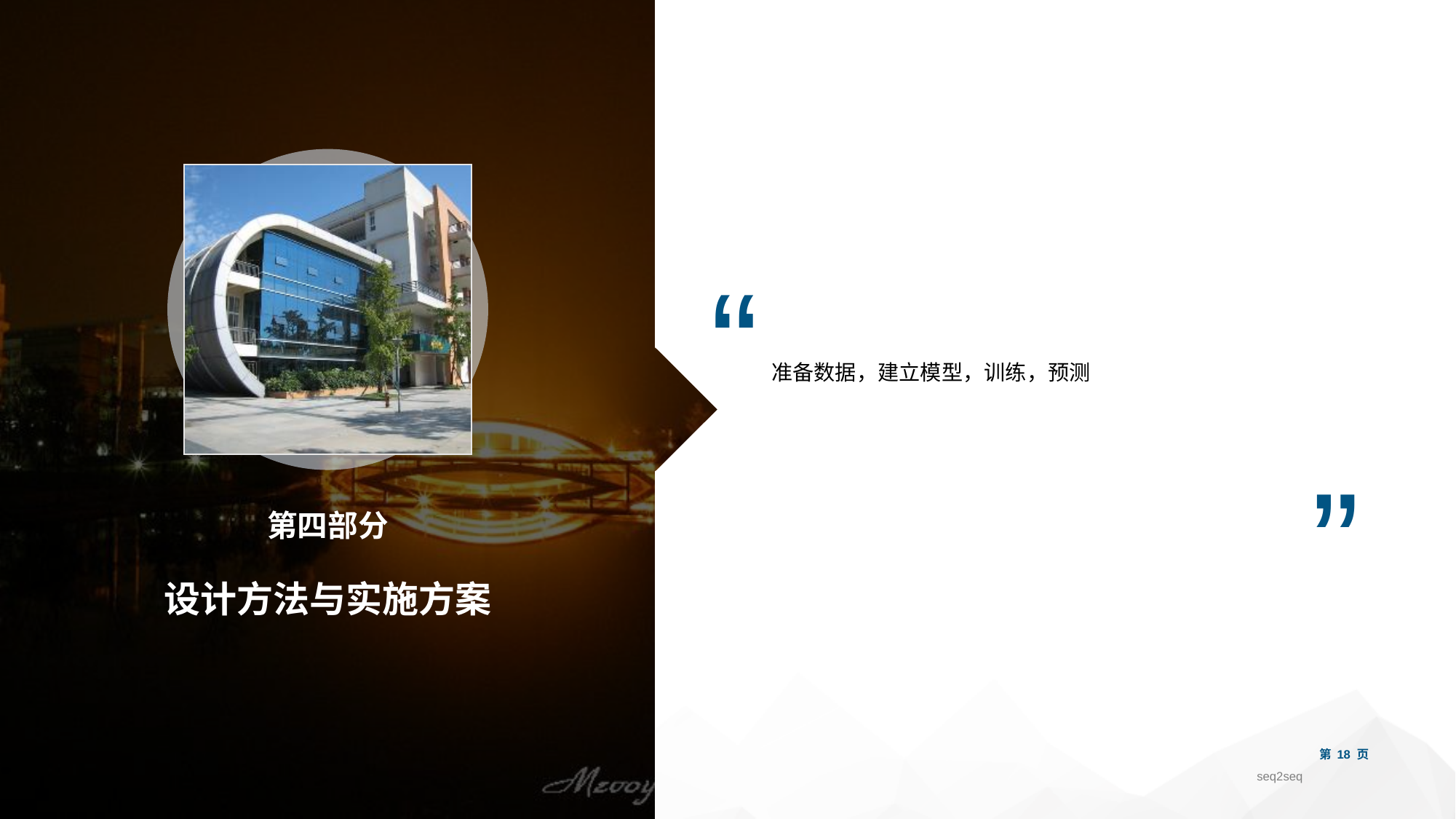

“
准备数据，建立模型，训练，预测
”
第四部分
设计方法与实施方案
第 18 页
seq2seq